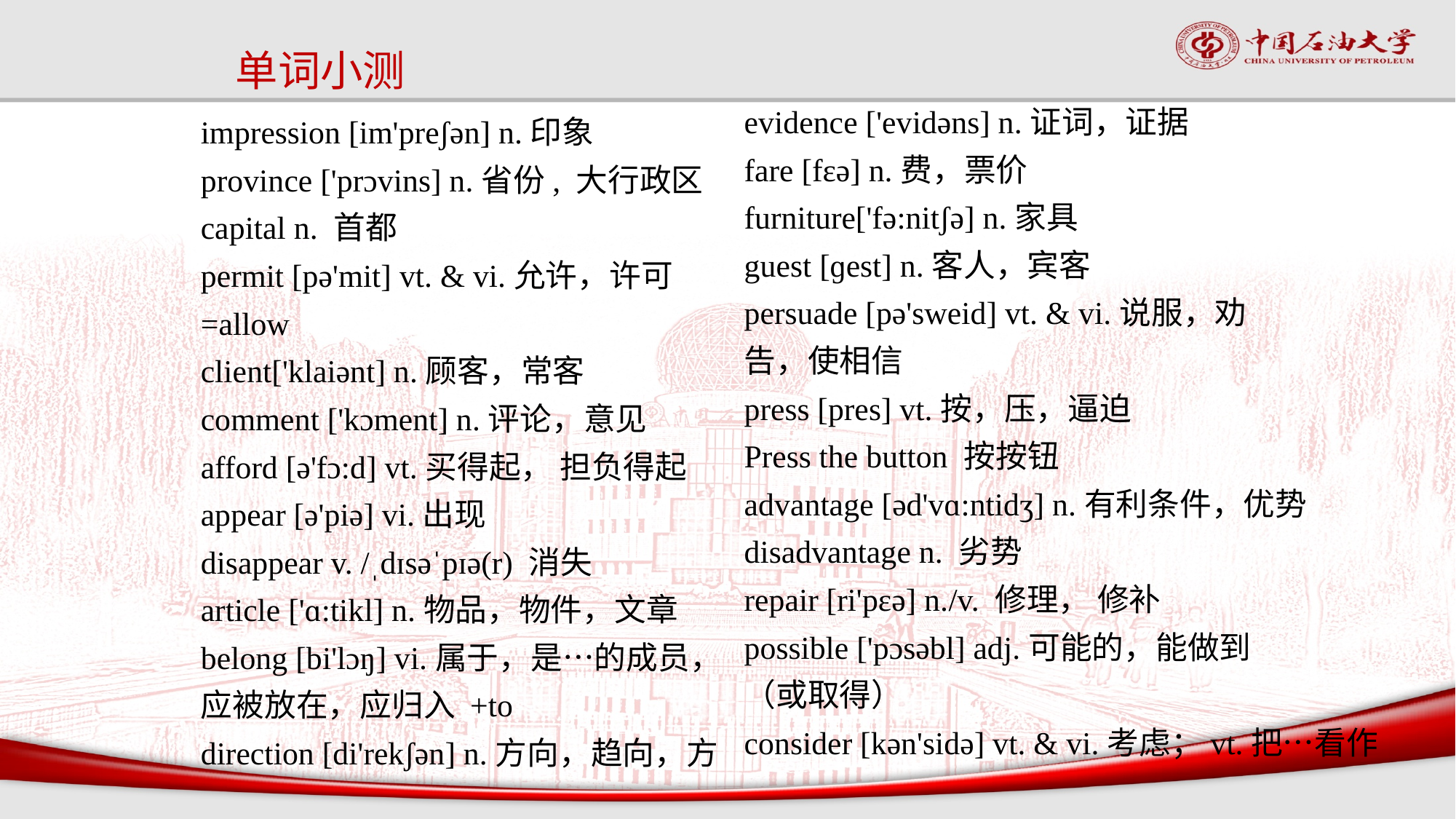

# 单词小测
evidence ['evidəns] n.证词，证据
fare [fɛə] n.费，票价
furniture['fə:nitʃə] n.家具
guest [ɡest] n.客人，宾客
persuade [pə'sweid] vt. & vi.说服，劝
告，使相信
press [pres] vt.按，压，逼迫
Press the button 按按钮
advantage [əd'vɑ:ntidʒ] n.有利条件，优势
disadvantage n. 劣势
repair [ri'pɛə] n./v. 修理， 修补
possible ['pɔsəbl] adj.可能的，能做到
（或取得）
consider [kən'sidə] vt. & vi.考虑；vt.把…看作
impression [im'preʃən] n.印象
province ['prɔvins] n.省份, 大行政区
capital n. 首都
permit [pə'mit] vt. & vi.允许，许可
=allow
client['klaiənt] n.顾客，常客
comment ['kɔment] n.评论，意见
afford [ə'fɔ:d] vt.买得起， 担负得起
appear [ə'piə] vi.出现
disappear v. /ˌdɪsəˈpɪə(r) 消失
article ['ɑ:tikl] n.物品，物件，文章
belong [bi'lɔŋ] vi.属于，是…的成员，
应被放在，应归入 +to
direction [di'rekʃən] n.方向，趋向，方